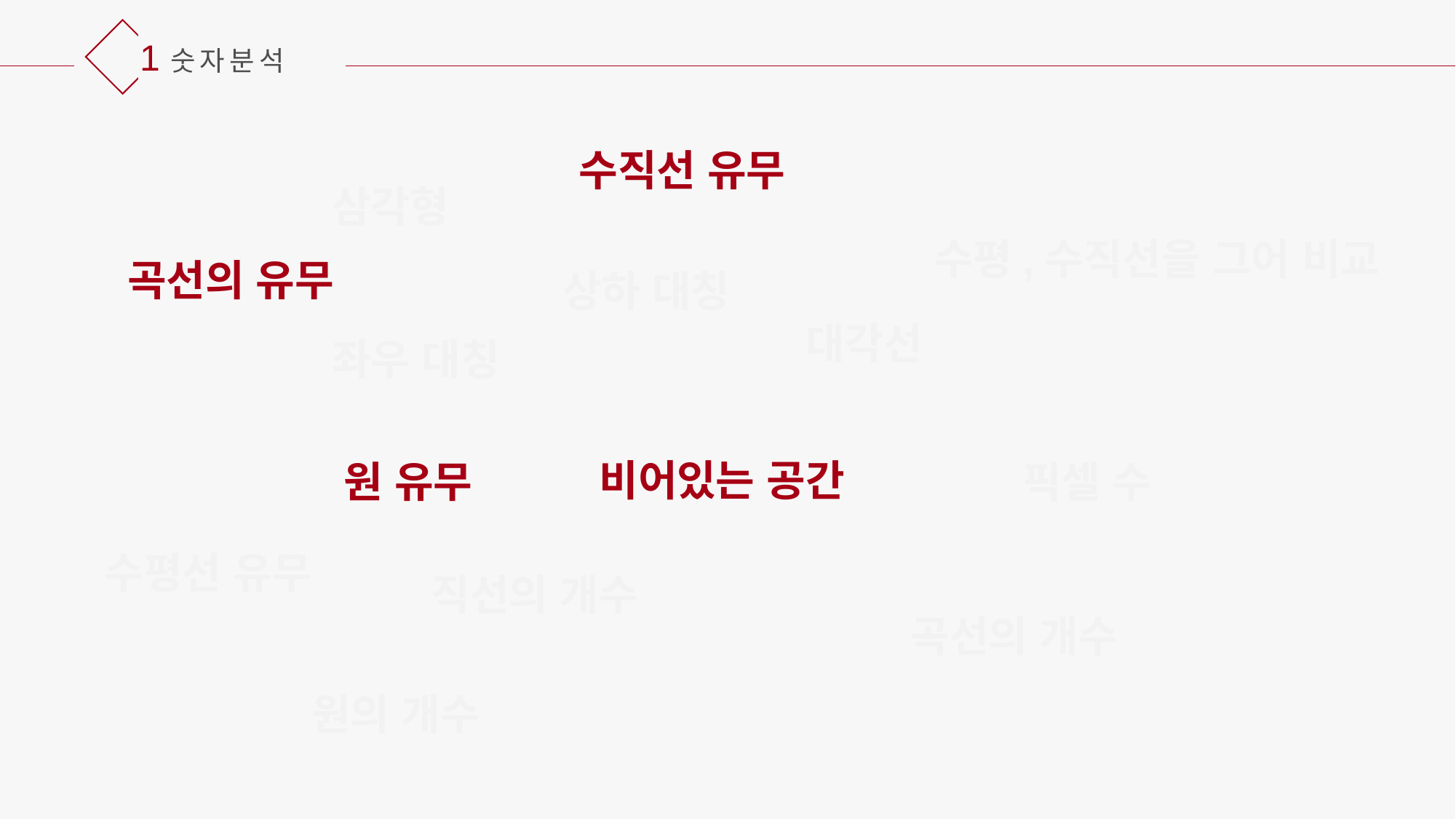

1

숫자분석
수직선 유무
삼각형
수평,수직선을 그어 비교
곡선의 유무
상하 대칭
대각선
좌우 대칭
비어있는 공간
원 유무
픽셀 수
수평선 유무
직선의 개수
곡선의 개수
원의 개수